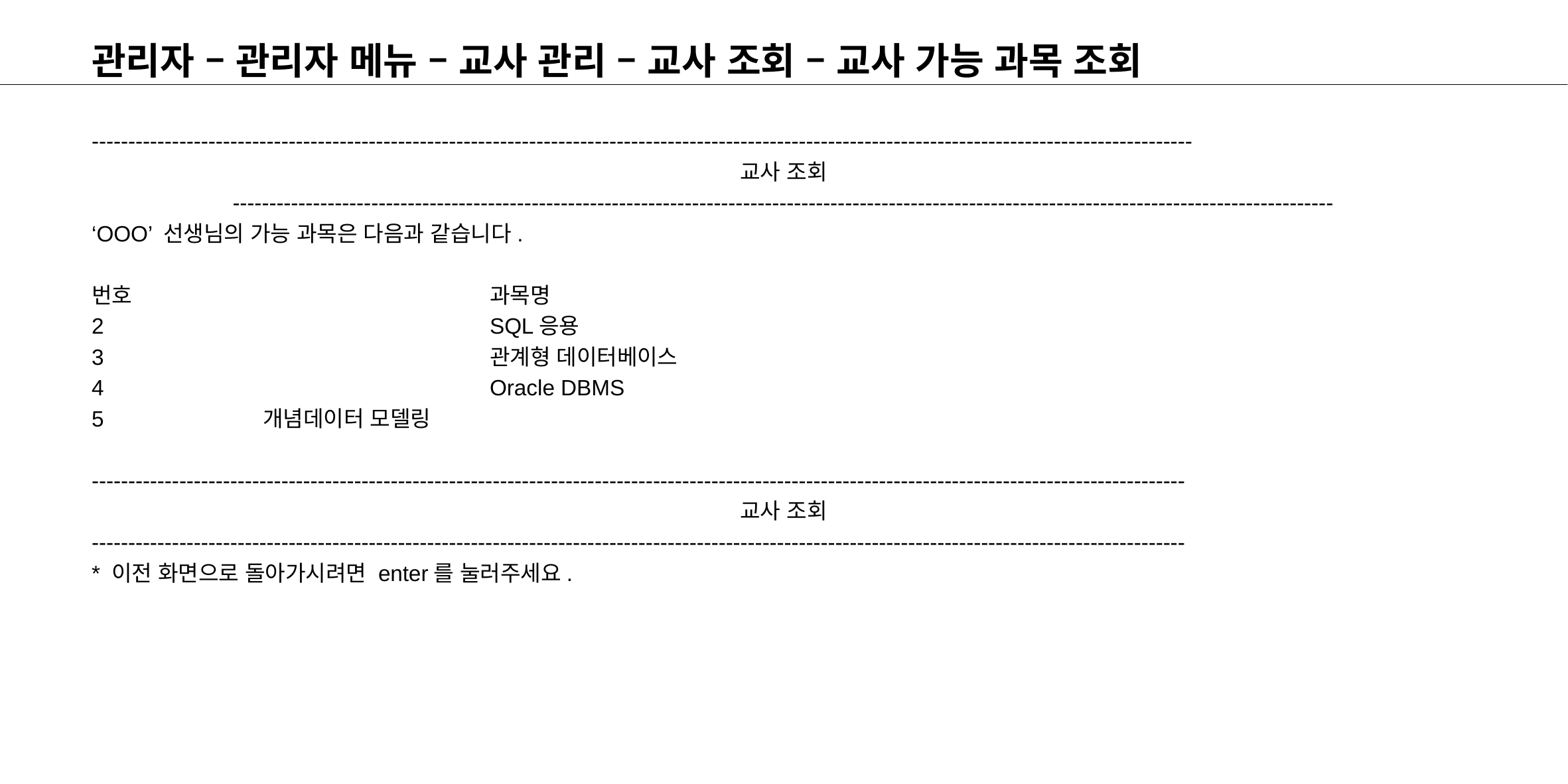

# 관리자 – 관리자 메뉴 – 교사 관리 – 교사 조회 – 교사 가능 과목 조회
-------------------------------------------------------------------------------------------------------------------------------------------------------
교사 조회
-------------------------------------------------------------------------------------------------------------------------------------------------------
‘OOO’ 선생님의 가능 과목은 다음과 같습니다.

번호				과목명
2				SQL응용
3				관계형 데이터베이스
4				Oracle DBMS
                     개념데이터 모델링

------------------------------------------------------------------------------------------------------------------------------------------------------
교사 조회
------------------------------------------------------------------------------------------------------------------------------------------------------
* 이전 화면으로 돌아가시려면 enter를 눌러주세요.